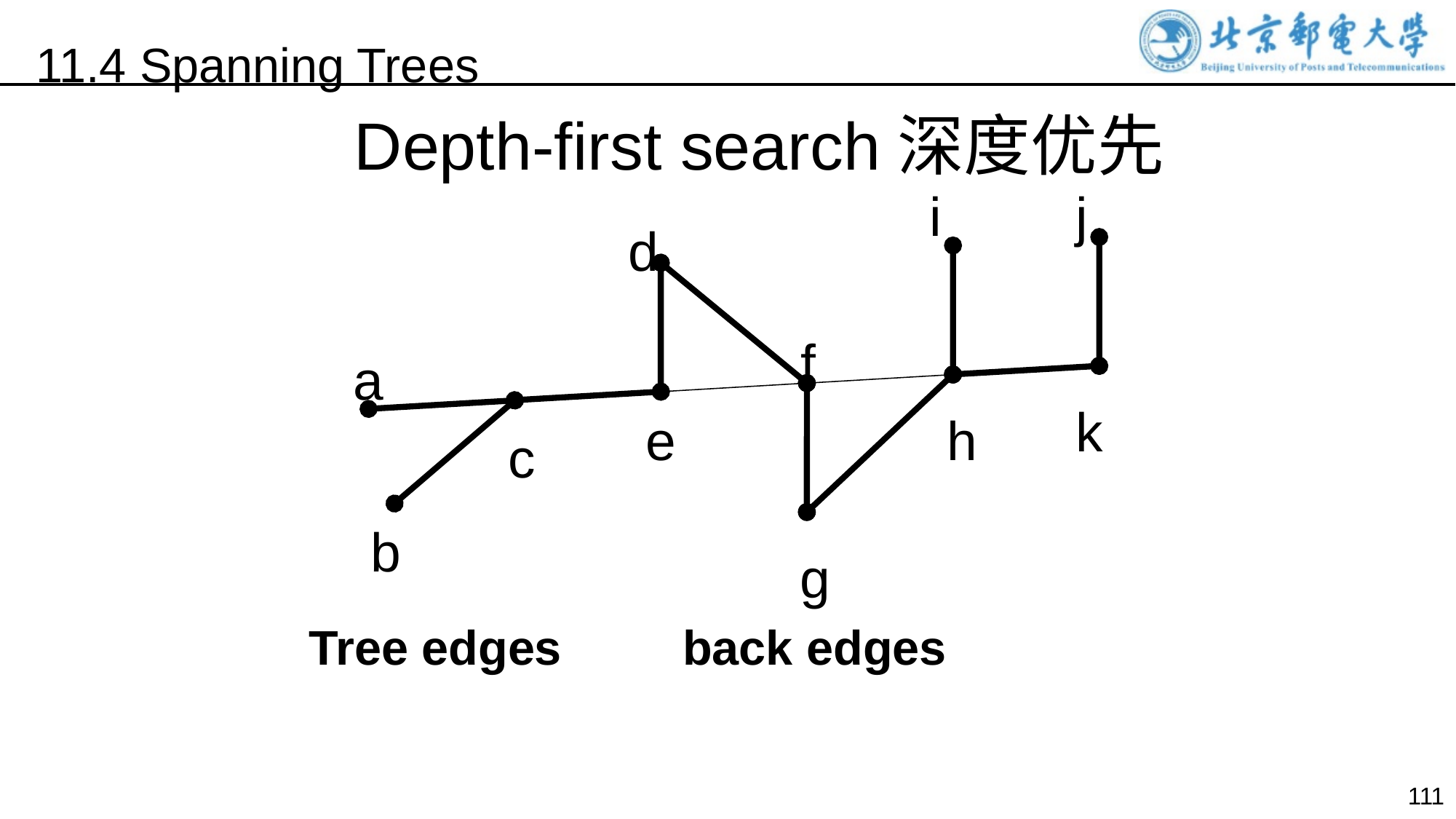

11.4 Spanning Trees
Depth-first search深度优先
i
j
d

f
a

k

e
h
c
b
g
Tree edges         back edges